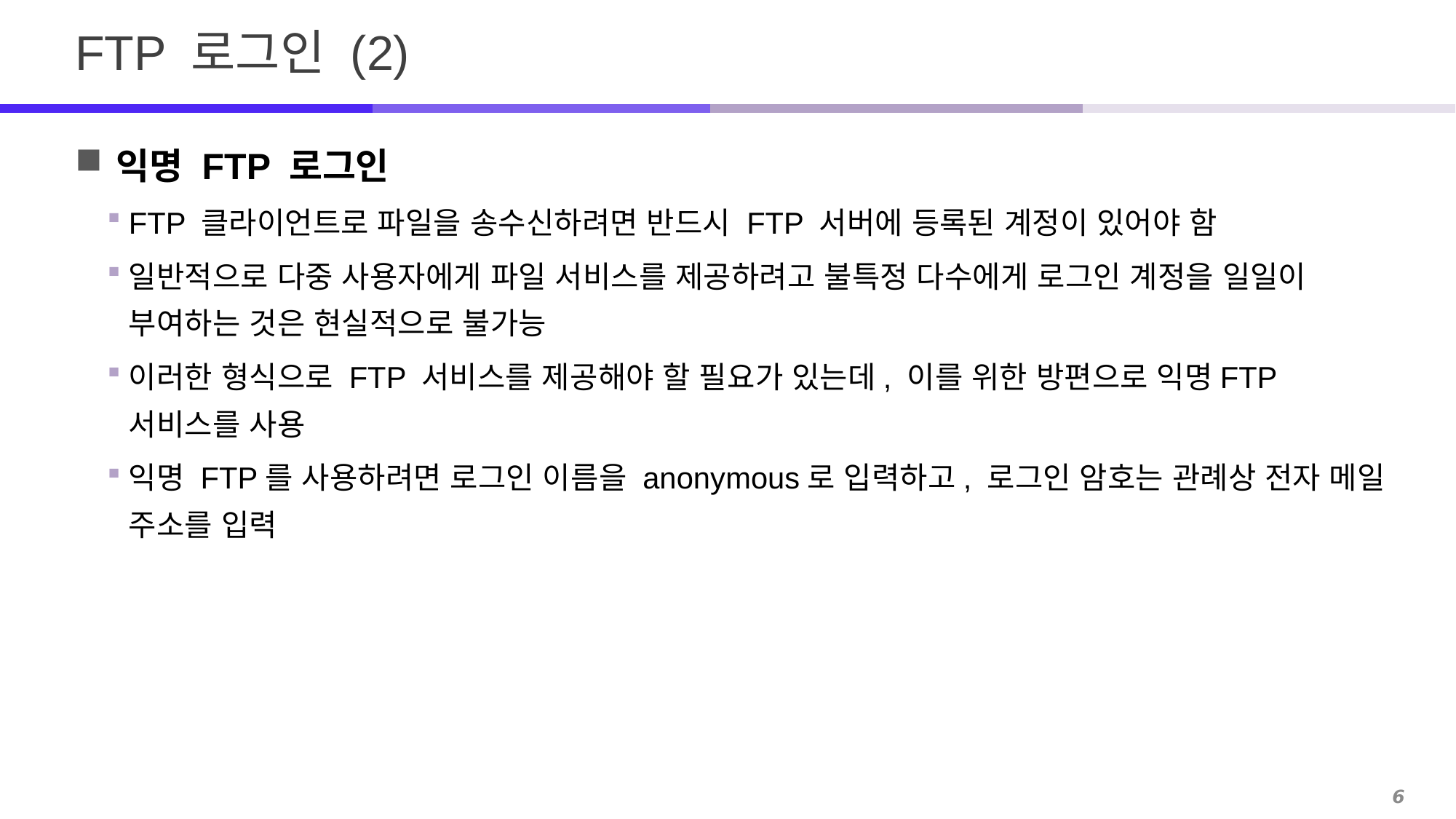

# FTP 로그인 (2)
익명 FTP 로그인
FTP 클라이언트로 파일을 송수신하려면 반드시 FTP 서버에 등록된 계정이 있어야 함
일반적으로 다중 사용자에게 파일 서비스를 제공하려고 불특정 다수에게 로그인 계정을 일일이 부여하는 것은 현실적으로 불가능
이러한 형식으로 FTP 서비스를 제공해야 할 필요가 있는데, 이를 위한 방편으로 익명FTP 서비스를 사용
익명 FTP를 사용하려면 로그인 이름을 anonymous로 입력하고, 로그인 암호는 관례상 전자 메일 주소를 입력